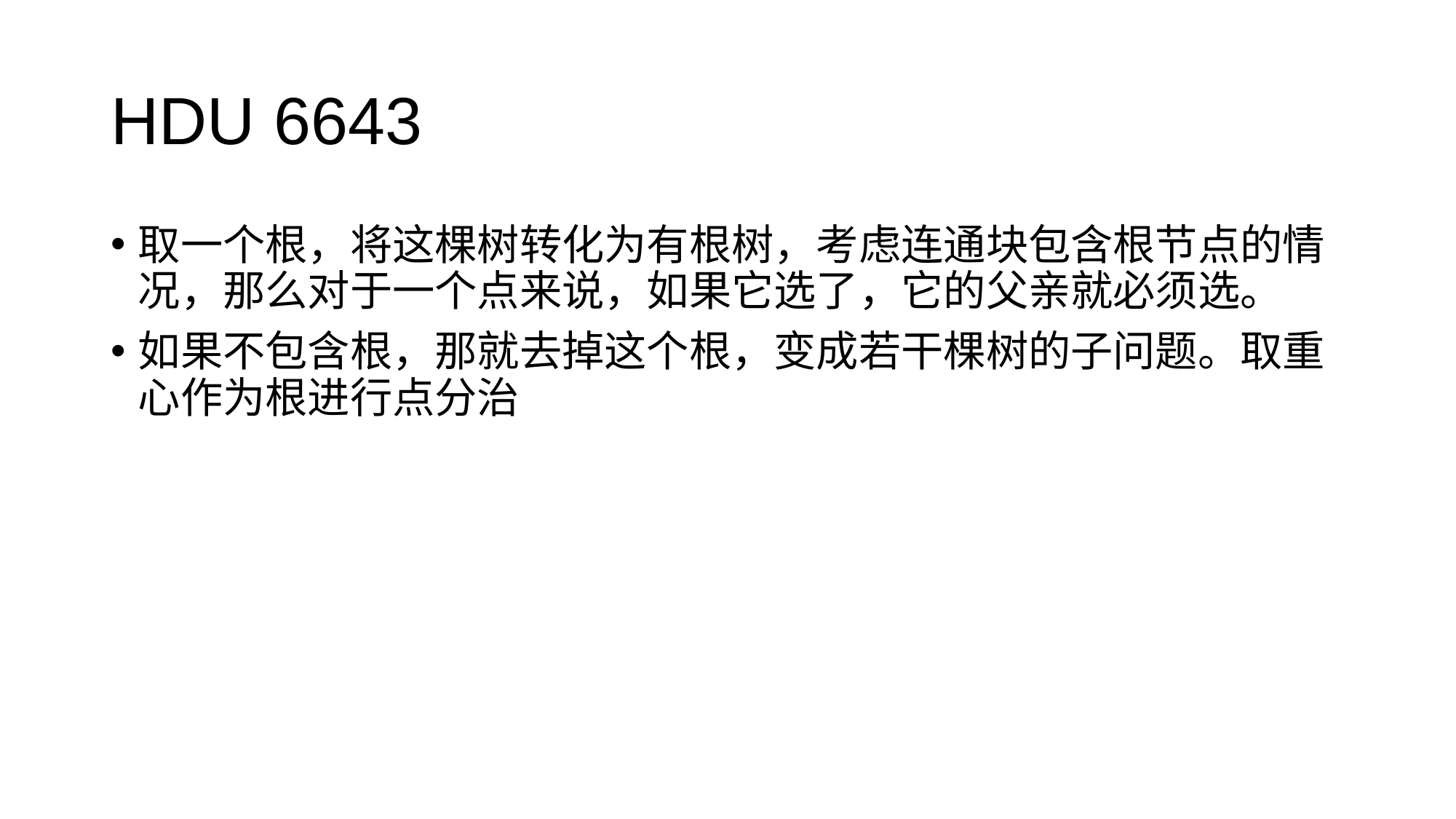

# HDU 6643
取一个根，将这棵树转化为有根树，考虑连通块包含根节点的情况，那么对于一个点来说，如果它选了，它的父亲就必须选。
如果不包含根，那就去掉这个根，变成若干棵树的子问题。取重心作为根进行点分治